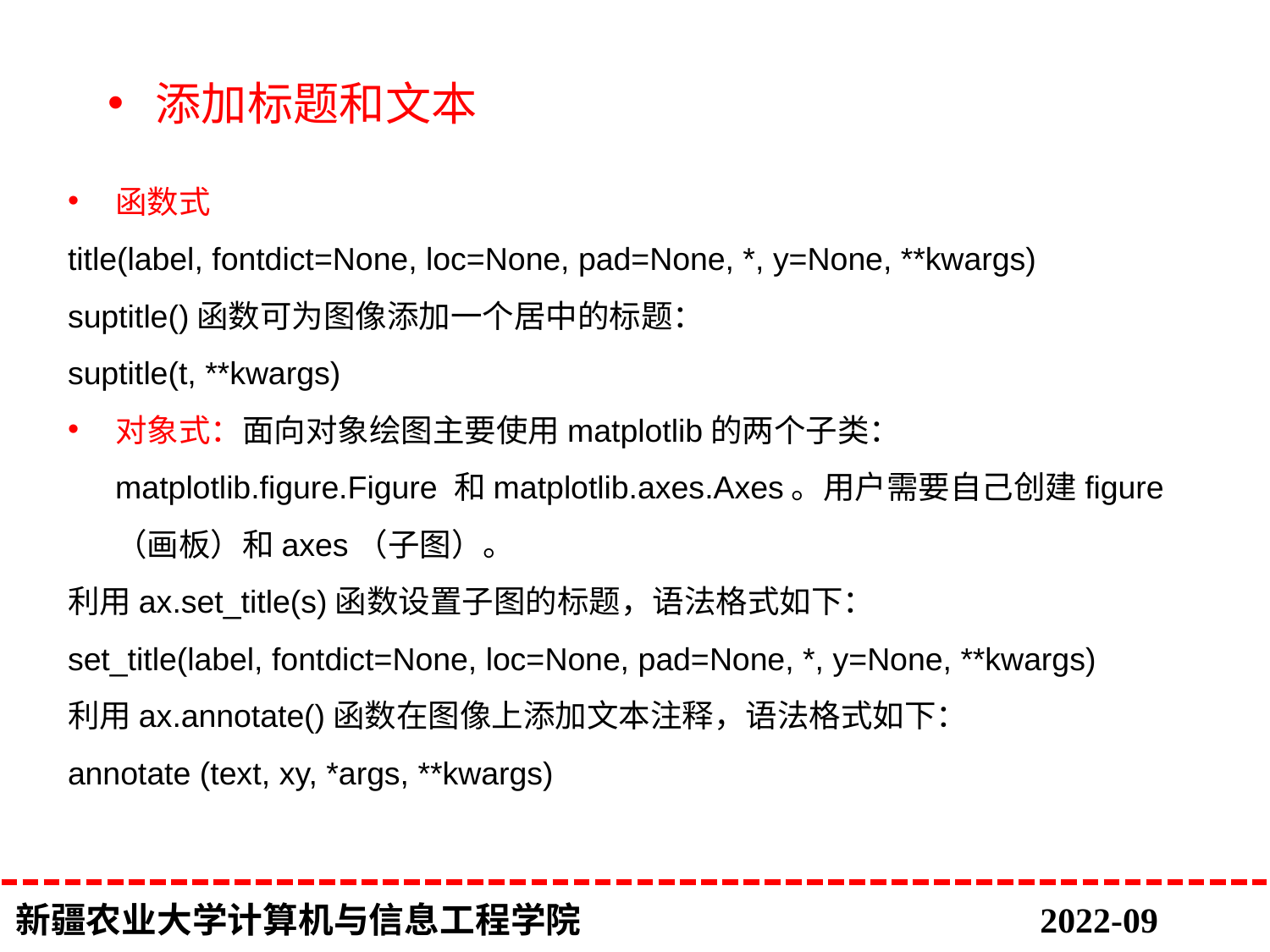

# 添加标题和文本
函数式
title(label, fontdict=None, loc=None, pad=None, *, y=None, **kwargs)
suptitle()函数可为图像添加一个居中的标题：
suptitle(t, **kwargs)
对象式：面向对象绘图主要使用matplotlib的两个子类：matplotlib.figure.Figure 和matplotlib.axes.Axes。用户需要自己创建figure（画板）和axes（子图）。
利用ax.set_title(s)函数设置子图的标题，语法格式如下：
set_title(label, fontdict=None, loc=None, pad=None, *, y=None, **kwargs)
利用ax.annotate()函数在图像上添加文本注释，语法格式如下：
annotate (text, xy, *args, **kwargs)